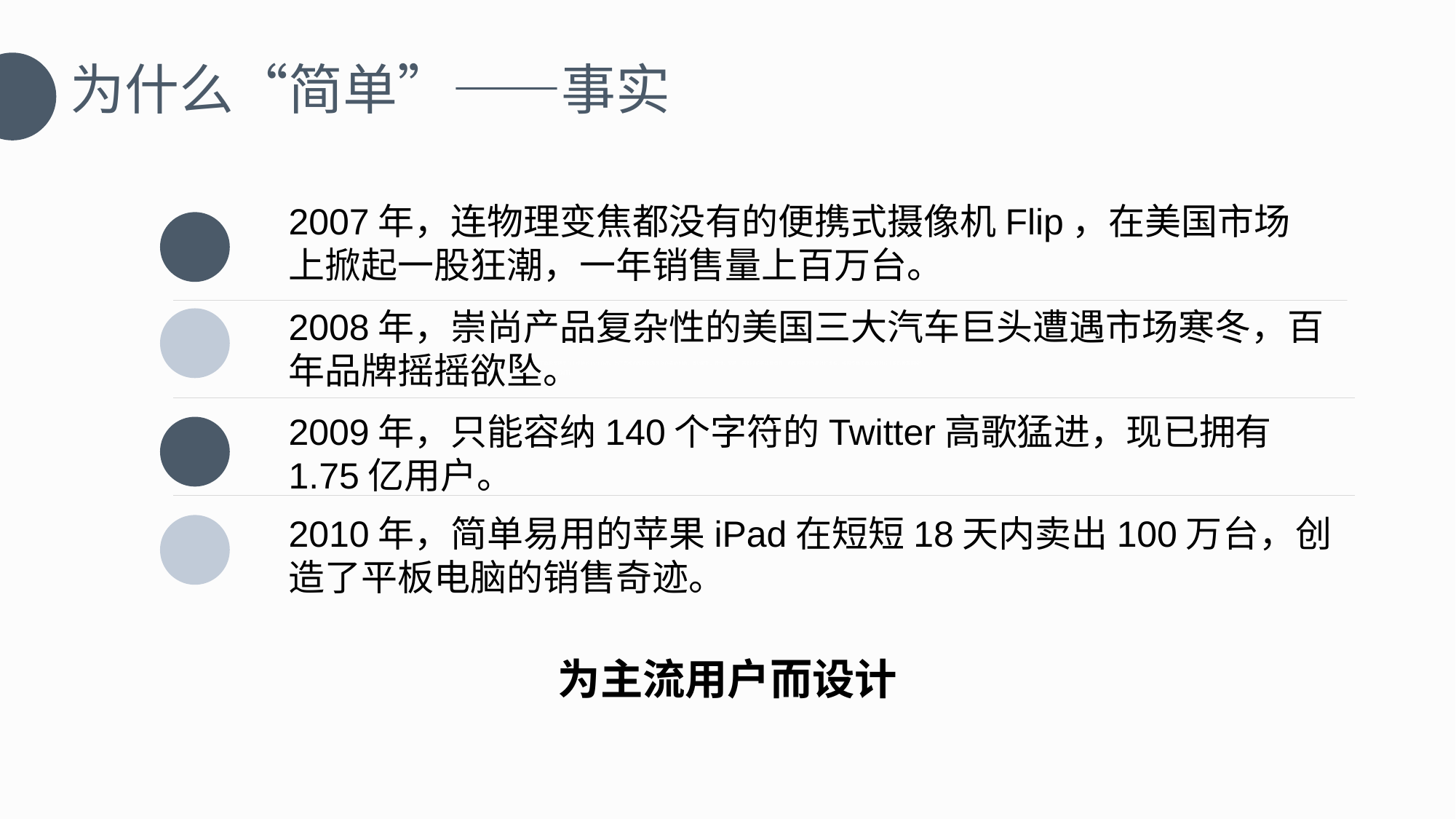

为什么“简单”——事实

2007年，连物理变焦都没有的便携式摄像机Flip，在美国市场上掀起一股狂潮，一年销售量上百万台。

2008年，崇尚产品复杂性的美国三大汽车巨头遭遇市场寒冬，百年品牌摇摇欲坠。

2009年，只能容纳140个字符的Twitter高歌猛进，现已拥有1.75亿用户。

2010年，简单易用的苹果iPad在短短18天内卖出100万台，创造了平板电脑的销售奇迹。

为主流用户而设计